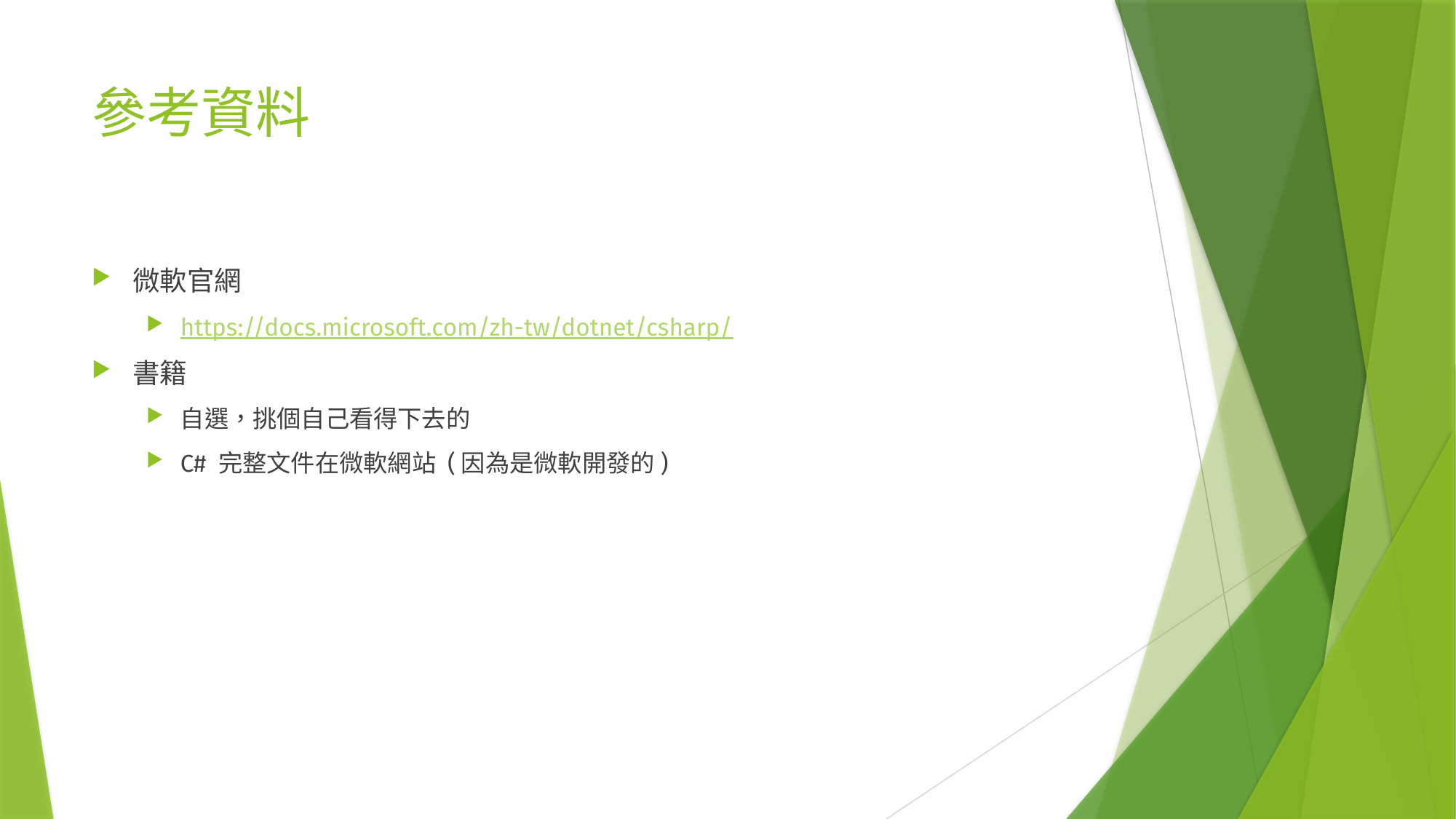

# 參考資料
微軟官網
https://docs.microsoft.com/zh-tw/dotnet/csharp/
書籍
自選，挑個自己看得下去的
C# 完整文件在微軟網站 (因為是微軟開發的)